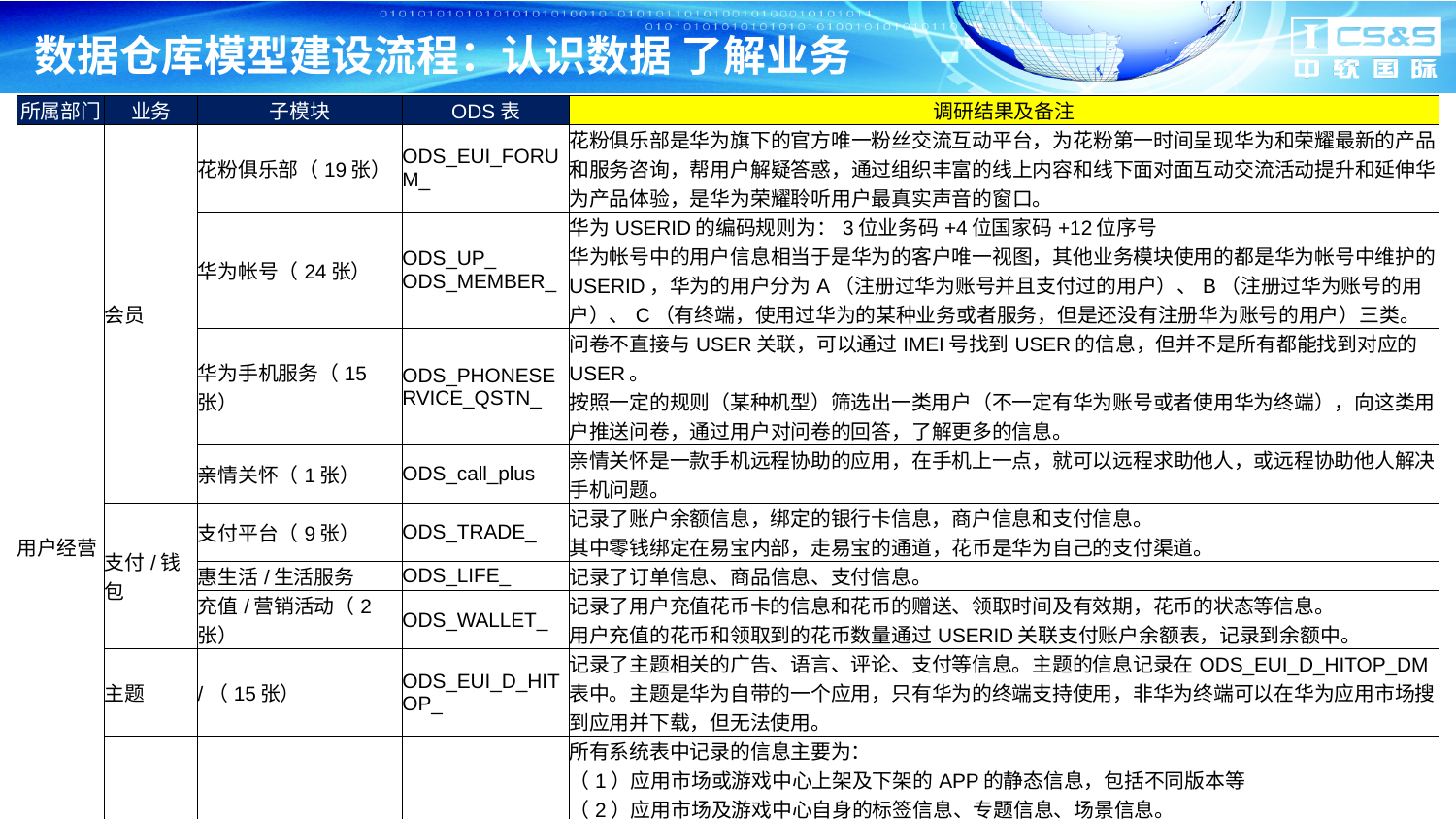

# 数据仓库模型建设流程：认识数据 了解业务
| 所属部门 | 业务 | 子模块 | ODS表 | 调研结果及备注 |
| --- | --- | --- | --- | --- |
| 用户经营 | 会员 | 花粉俱乐部（19张） | ODS\_EUI\_FORUM\_ | 花粉俱乐部是华为旗下的官方唯一粉丝交流互动平台，为花粉第一时间呈现华为和荣耀最新的产品和服务咨询，帮用户解疑答惑，通过组织丰富的线上内容和线下面对面互动交流活动提升和延伸华为产品体验，是华为荣耀聆听用户最真实声音的窗口。 |
|  |  | 华为帐号（24张） | ODS\_UP\_ ODS\_MEMBER\_ | 华为USERID的编码规则为：3位业务码+4位国家码+12位序号 华为帐号中的用户信息相当于是华为的客户唯一视图，其他业务模块使用的都是华为帐号中维护的USERID，华为的用户分为A（注册过华为账号并且支付过的用户）、B（注册过华为账号的用户）、C（有终端，使用过华为的某种业务或者服务，但是还没有注册华为账号的用户）三类。 |
|  |  | 华为手机服务（15张） | ODS\_PHONESERVICE\_QSTN\_ | 问卷不直接与USER关联，可以通过IMEI号找到USER的信息，但并不是所有都能找到对应的USER。 按照一定的规则（某种机型）筛选出一类用户（不一定有华为账号或者使用华为终端），向这类用户推送问卷，通过用户对问卷的回答，了解更多的信息。 |
|  |  | 亲情关怀（1张） | ODS\_call\_plus | 亲情关怀是一款手机远程协助的应用，在手机上一点，就可以远程求助他人，或远程协助他人解决手机问题。 |
|  | 支付/钱包 | 支付平台（9张） | ODS\_TRADE\_ | 记录了账户余额信息，绑定的银行卡信息，商户信息和支付信息。 其中零钱绑定在易宝内部，走易宝的通道，花币是华为自己的支付渠道。 |
|  |  | 惠生活/生活服务 | ODS\_LIFE\_ | 记录了订单信息、商品信息、支付信息。 |
|  |  | 充值/营销活动（2张） | ODS\_WALLET\_ | 记录了用户充值花币卡的信息和花币的赠送、领取时间及有效期，花币的状态等信息。 用户充值的花币和领取到的花币数量通过USERID关联支付账户余额表，记录到余额中。 |
|  | 主题 | /（15张） | ODS\_EUI\_D\_HITOP\_ | 记录了主题相关的广告、语言、评论、支付等信息。主题的信息记录在ODS\_EUI\_D\_HITOP\_DM表中。主题是华为自带的一个应用，只有华为的终端支持使用，非华为终端可以在华为应用市场搜到应用并下载，但无法使用。 |
|  | 应用市场 | /（55张） | ODS\_HISPACE\_ | 所有系统表中记录的信息主要为： （1）应用市场或游戏中心上架及下架的APP的静态信息，包括不同版本等 （2）应用市场及游戏中心自身的标签信息、专题信息、场景信息。 （3）用户在应用市场及游戏中心的设备信息、积分信息、游戏劵用户的等级信息、游戏劵用户邀请信息、游戏券订单信息、用户拥有的游戏券信息 （4）用户在应用市场及游戏中心的操作信息，包括：搜索、下载安装、评论、点赞、评分、访问“我的”空间、领取礼包、签到信息 |
|  | 游戏中心 | /（6张） | ODS\_GAME\_ | 华为游戏中心是用户首选的游戏一站式平台，提供最新游戏下载、活动礼包、正版游戏推荐等功能 |